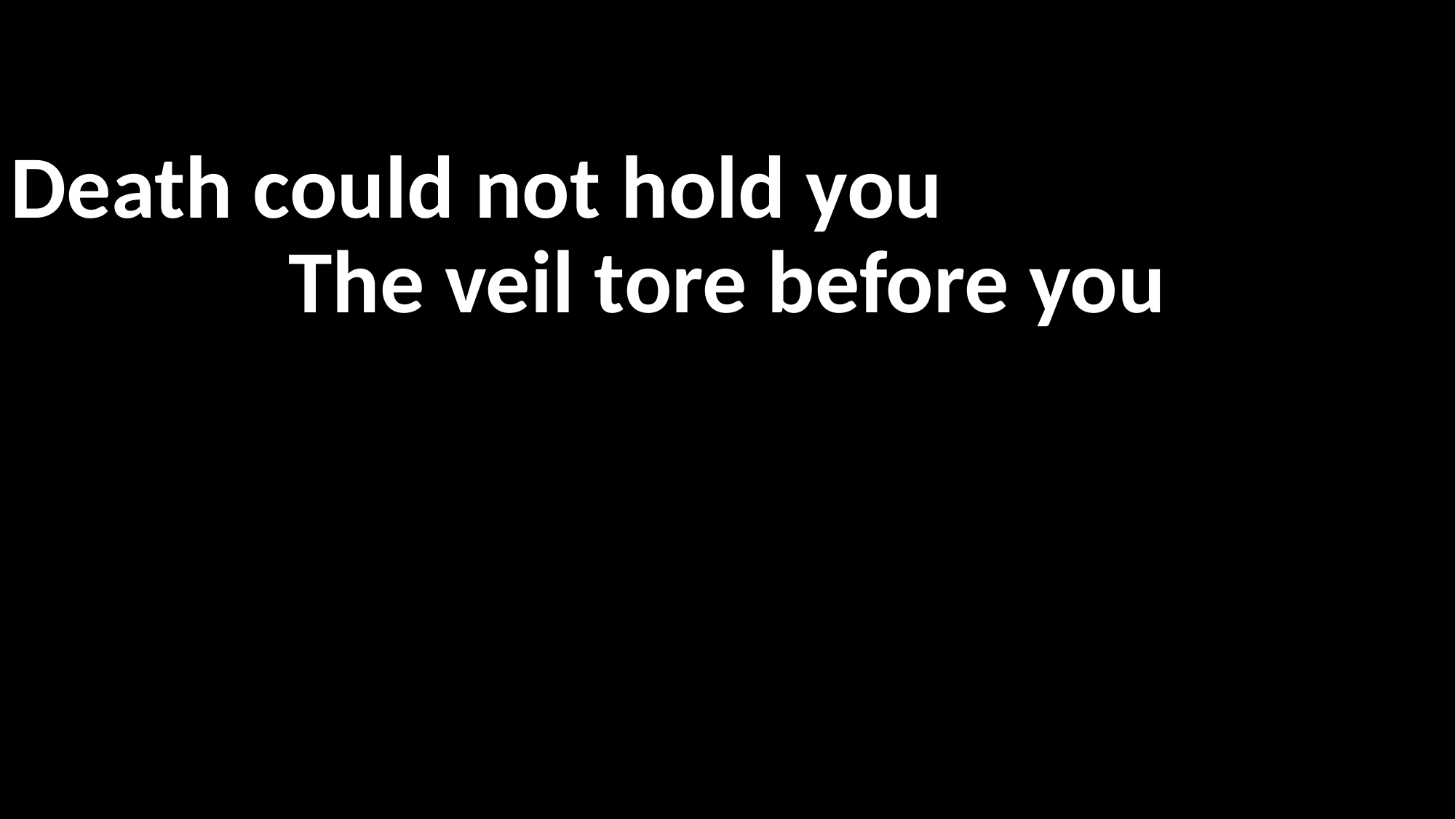

Death could not hold you
The veil tore before you
죽음 이기신 능력의 주님